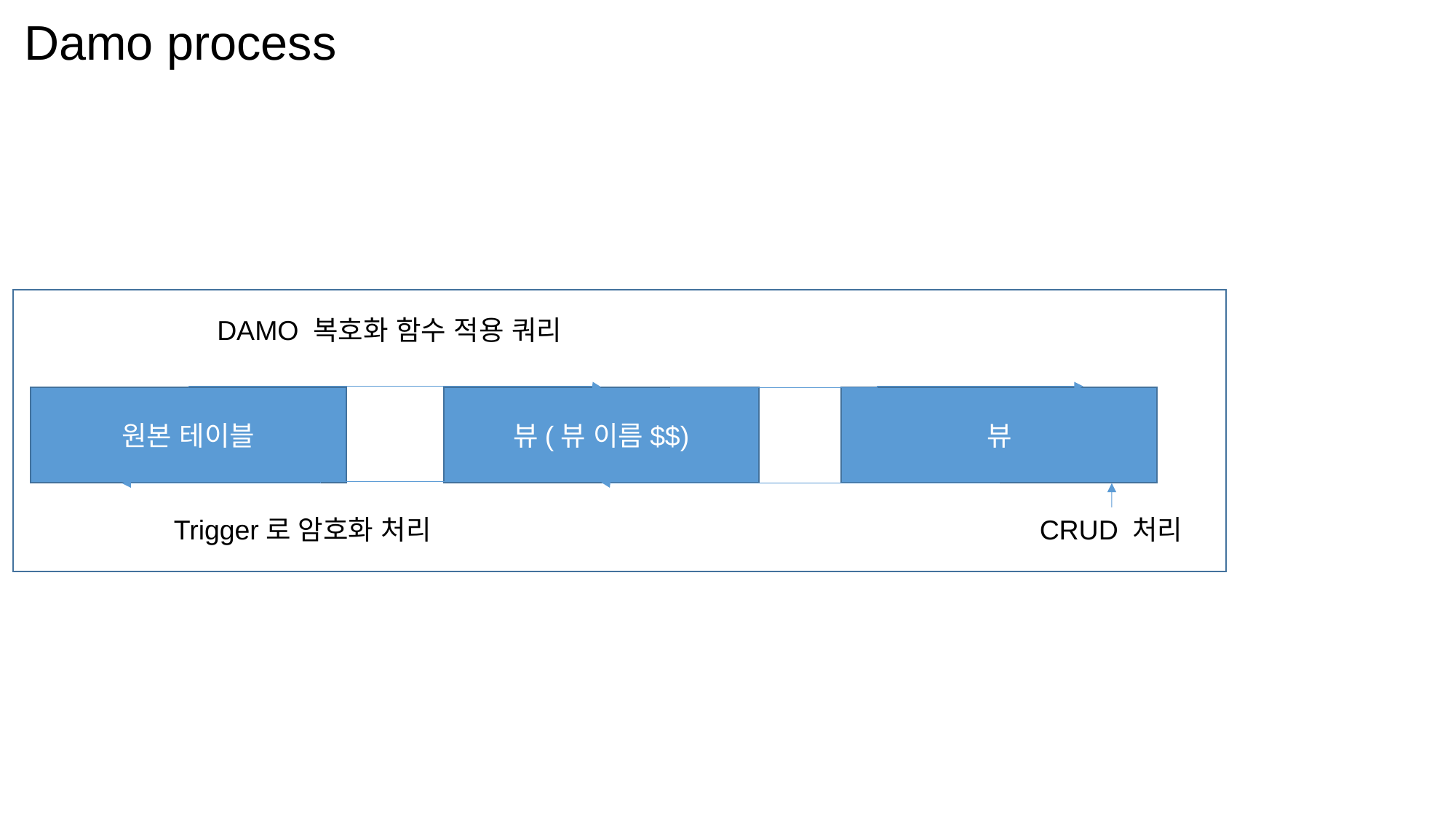

# Damo process

DAMO 복호화 함수 적용 쿼리
원본 테이블
뷰(뷰 이름$$)
뷰
Trigger로 암호화 처리
CRUD 처리